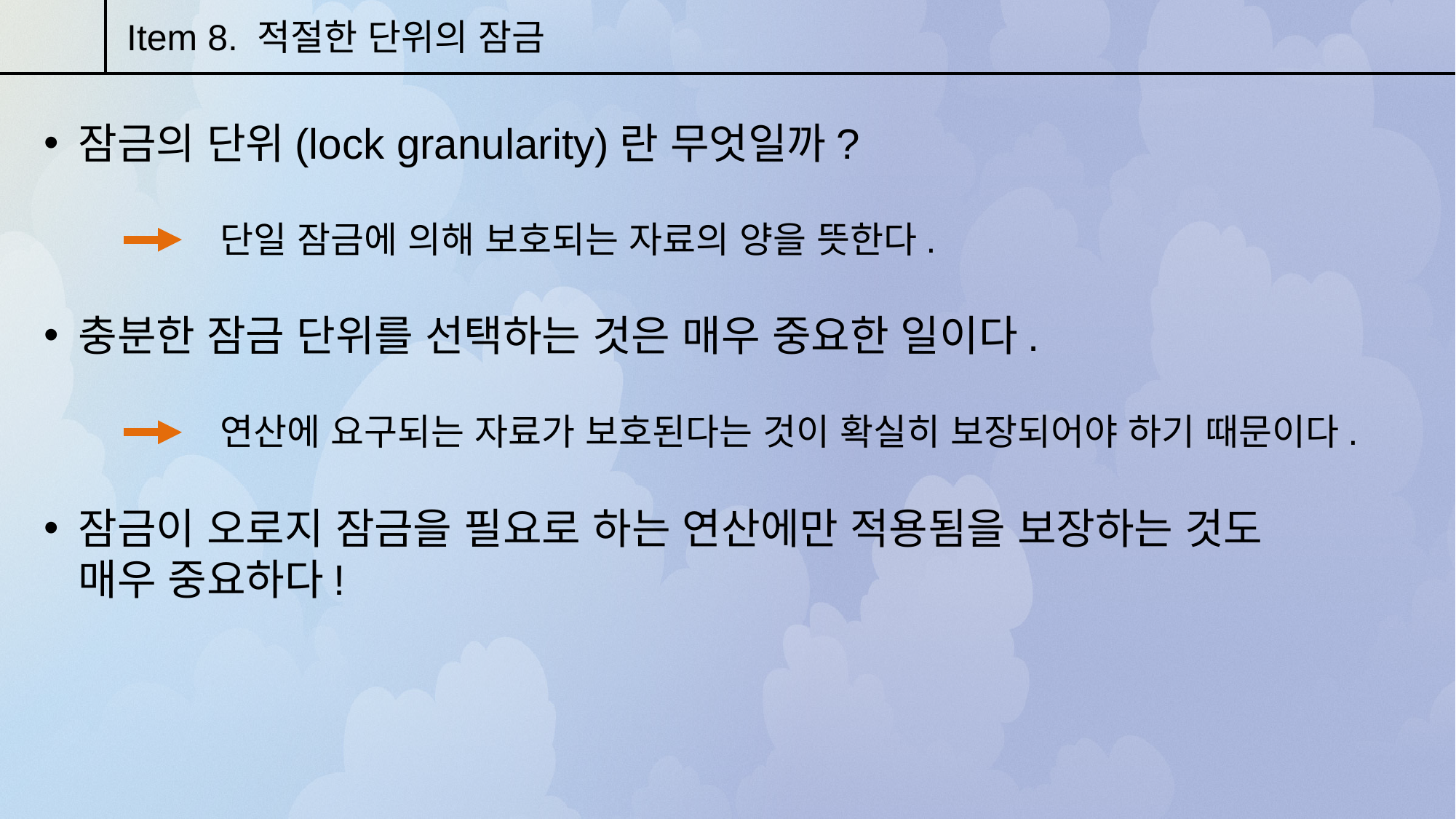

Item 8. 적절한 단위의 잠금
잠금의 단위(lock granularity)란 무엇일까?
단일 잠금에 의해 보호되는 자료의 양을 뜻한다.
충분한 잠금 단위를 선택하는 것은 매우 중요한 일이다.
연산에 요구되는 자료가 보호된다는 것이 확실히 보장되어야 하기 때문이다.
잠금이 오로지 잠금을 필요로 하는 연산에만 적용됨을 보장하는 것도 매우 중요하다!